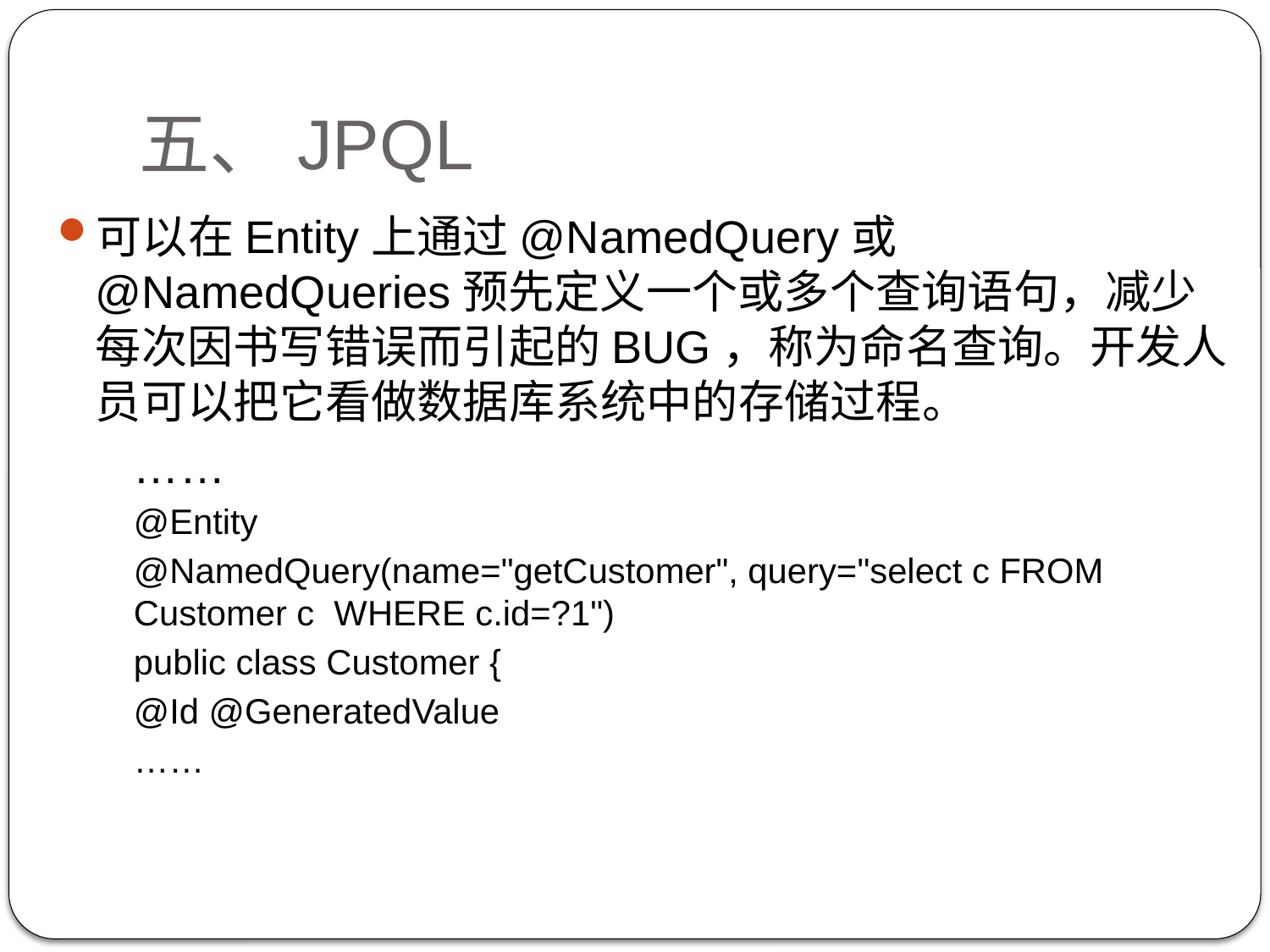

# 五、JPQL
可以在Entity上通过@NamedQuery或@NamedQueries预先定义一个或多个查询语句，减少每次因书写错误而引起的BUG，称为命名查询。开发人员可以把它看做数据库系统中的存储过程。
      ……
@Entity
@NamedQuery(name="getCustomer", query="select c FROM Customer c  WHERE c.id=?1")
public class Customer {
@Id @GeneratedValue
……